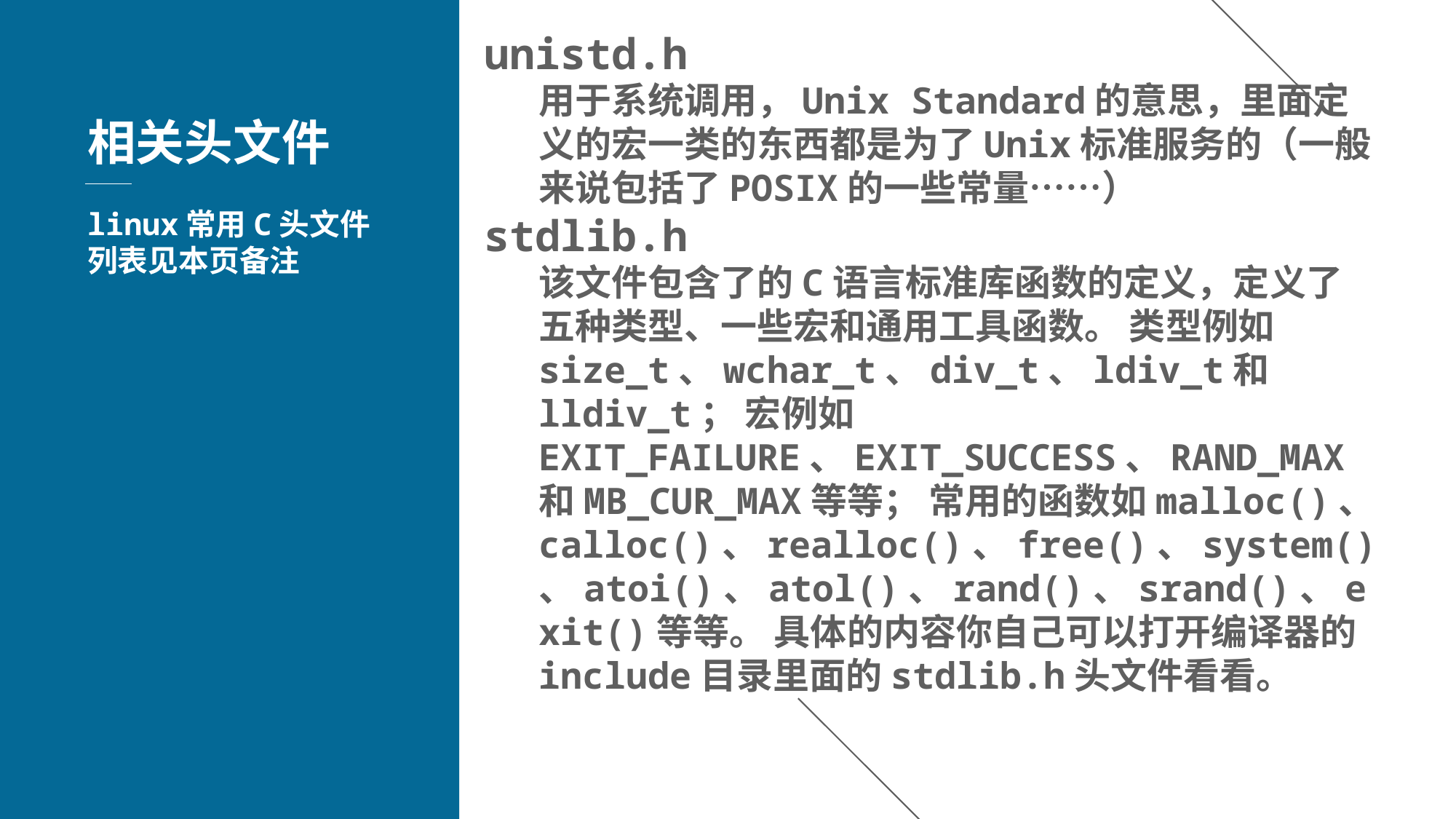

unistd.h
用于系统调用，Unix Standard的意思，里面定义的宏一类的东西都是为了Unix标准服务的（一般来说包括了POSIX的一些常量……）
stdlib.h
该文件包含了的C语言标准库函数的定义，定义了五种类型、一些宏和通用工具函数。 类型例如size_t、wchar_t、div_t、ldiv_t和lldiv_t； 宏例如EXIT_FAILURE、EXIT_SUCCESS、RAND_MAX和MB_CUR_MAX等等； 常用的函数如malloc()、calloc()、realloc()、free()、system()、atoi()、atol()、rand()、srand()、exit()等等。 具体的内容你自己可以打开编译器的include目录里面的stdlib.h头文件看看。

相关头文件
linux常用C头文件列表见本页备注